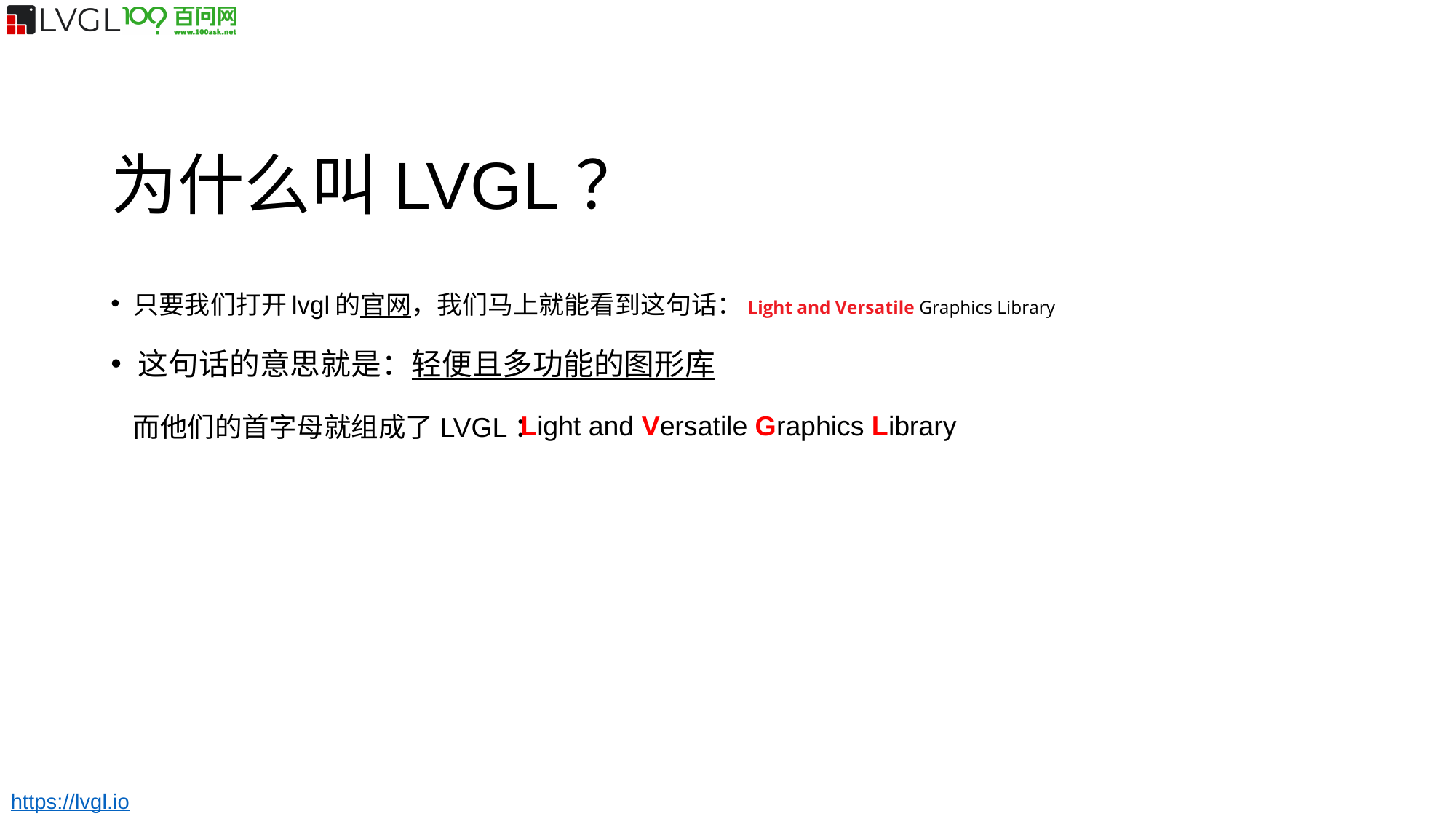

为什么叫LVGL？
只要我们打开lvgl的官网，我们马上就能看到这句话：Light and Versatile Graphics Library
这句话的意思就是：轻便且多功能的图形库
Light and Versatile Graphics Library
 而他们的首字母就组成了LVGL：
https://lvgl.io